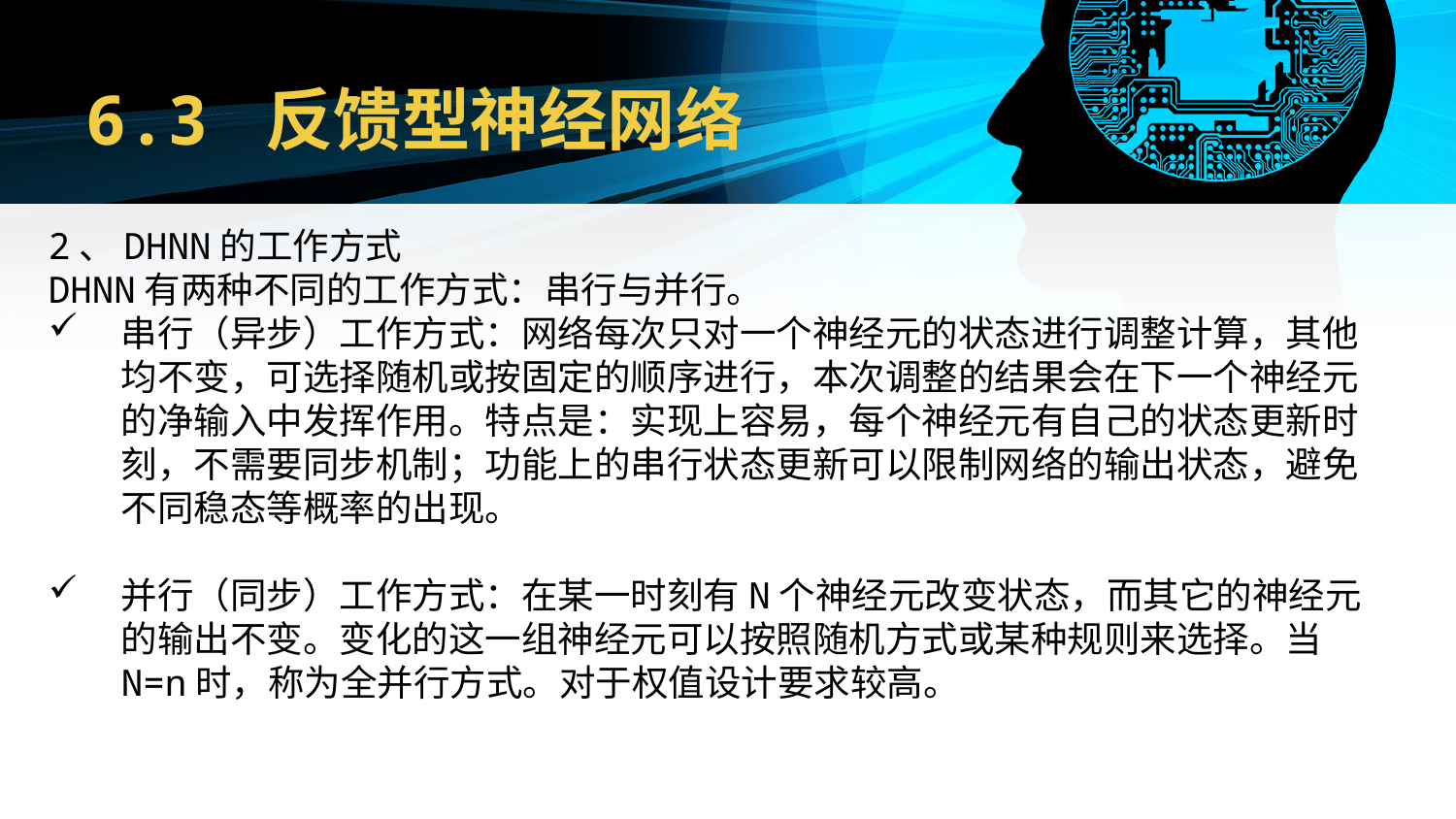

# 6.3 反馈型神经网络
2、DHNN的工作方式
DHNN有两种不同的工作方式：串行与并行。
串行（异步）工作方式：网络每次只对一个神经元的状态进行调整计算，其他均不变，可选择随机或按固定的顺序进行，本次调整的结果会在下一个神经元的净输入中发挥作用。特点是：实现上容易，每个神经元有自己的状态更新时刻，不需要同步机制；功能上的串行状态更新可以限制网络的输出状态，避免不同稳态等概率的出现。

并行（同步）工作方式：在某一时刻有N个神经元改变状态，而其它的神经元的输出不变。变化的这一组神经元可以按照随机方式或某种规则来选择。当N=n时，称为全并行方式。对于权值设计要求较高。